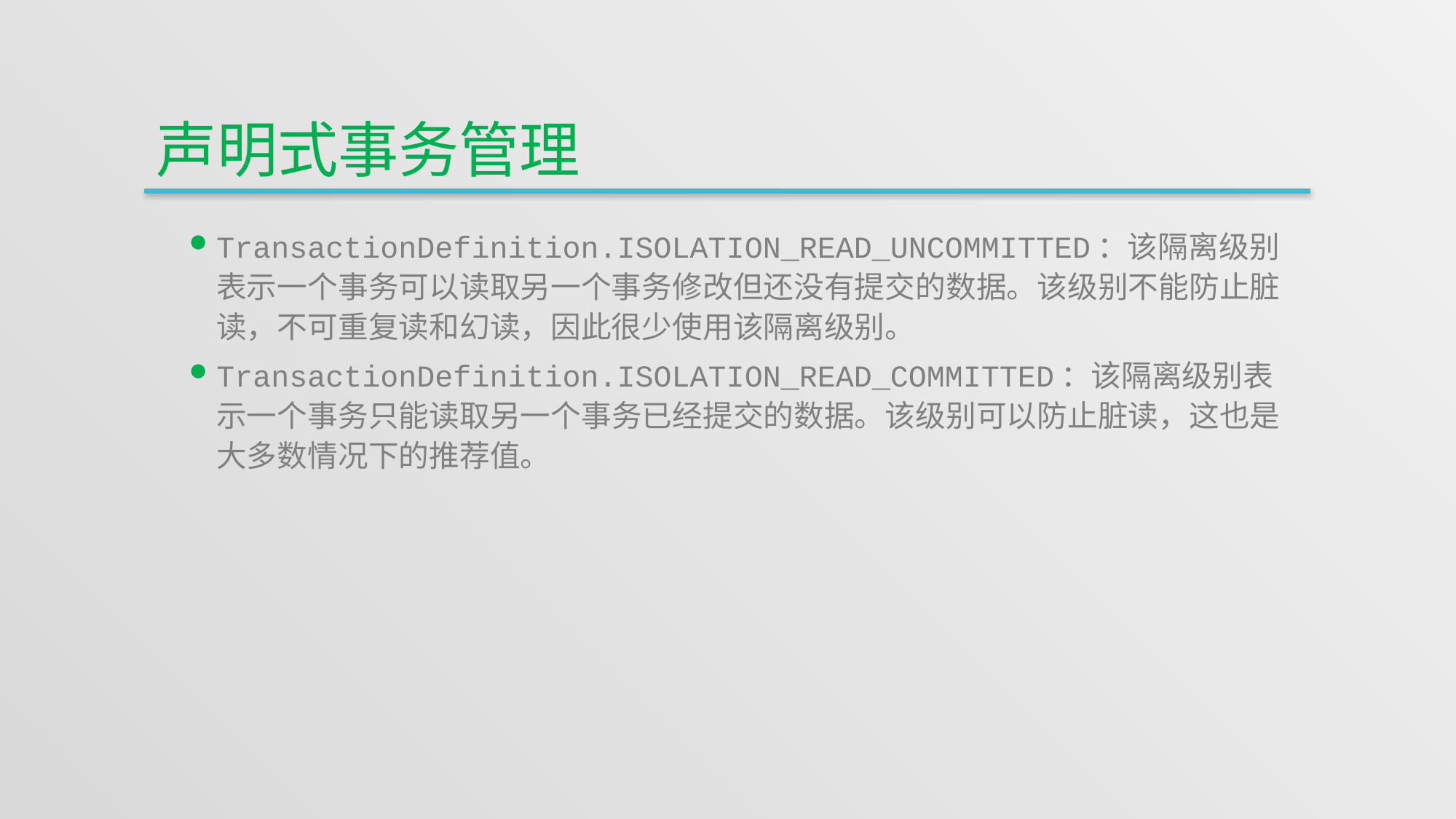

# 声明式事务管理
TransactionDefinition.ISOLATION_READ_UNCOMMITTED：该隔离级别表示一个事务可以读取另一个事务修改但还没有提交的数据。该级别不能防止脏读，不可重复读和幻读，因此很少使用该隔离级别。
TransactionDefinition.ISOLATION_READ_COMMITTED：该隔离级别表示一个事务只能读取另一个事务已经提交的数据。该级别可以防止脏读，这也是大多数情况下的推荐值。